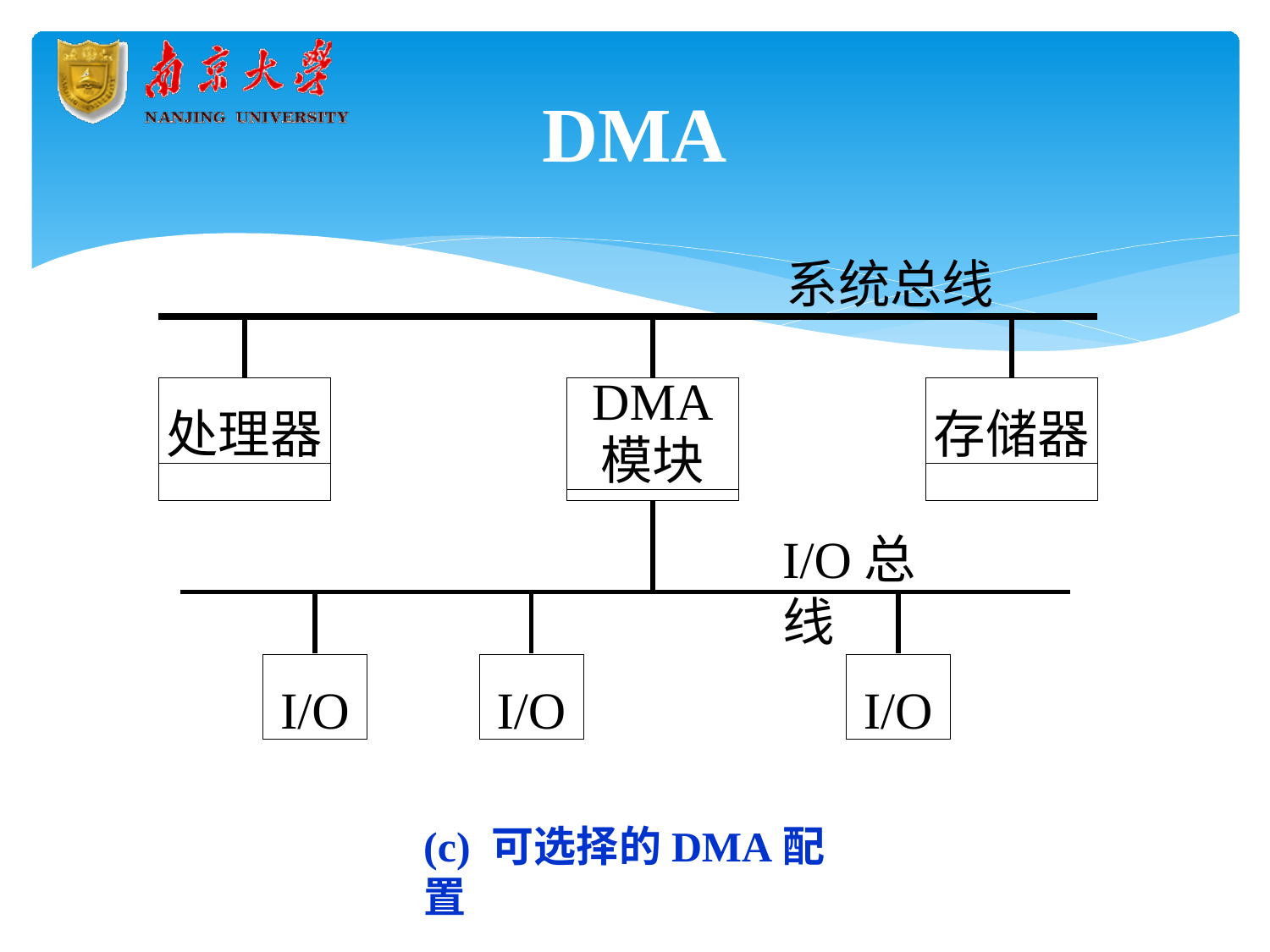

# DMA
系统总线

处理器

DMA
模块

存储器

I/O总线

I/O
I/O
I/O
(c) 可选择的DMA配置